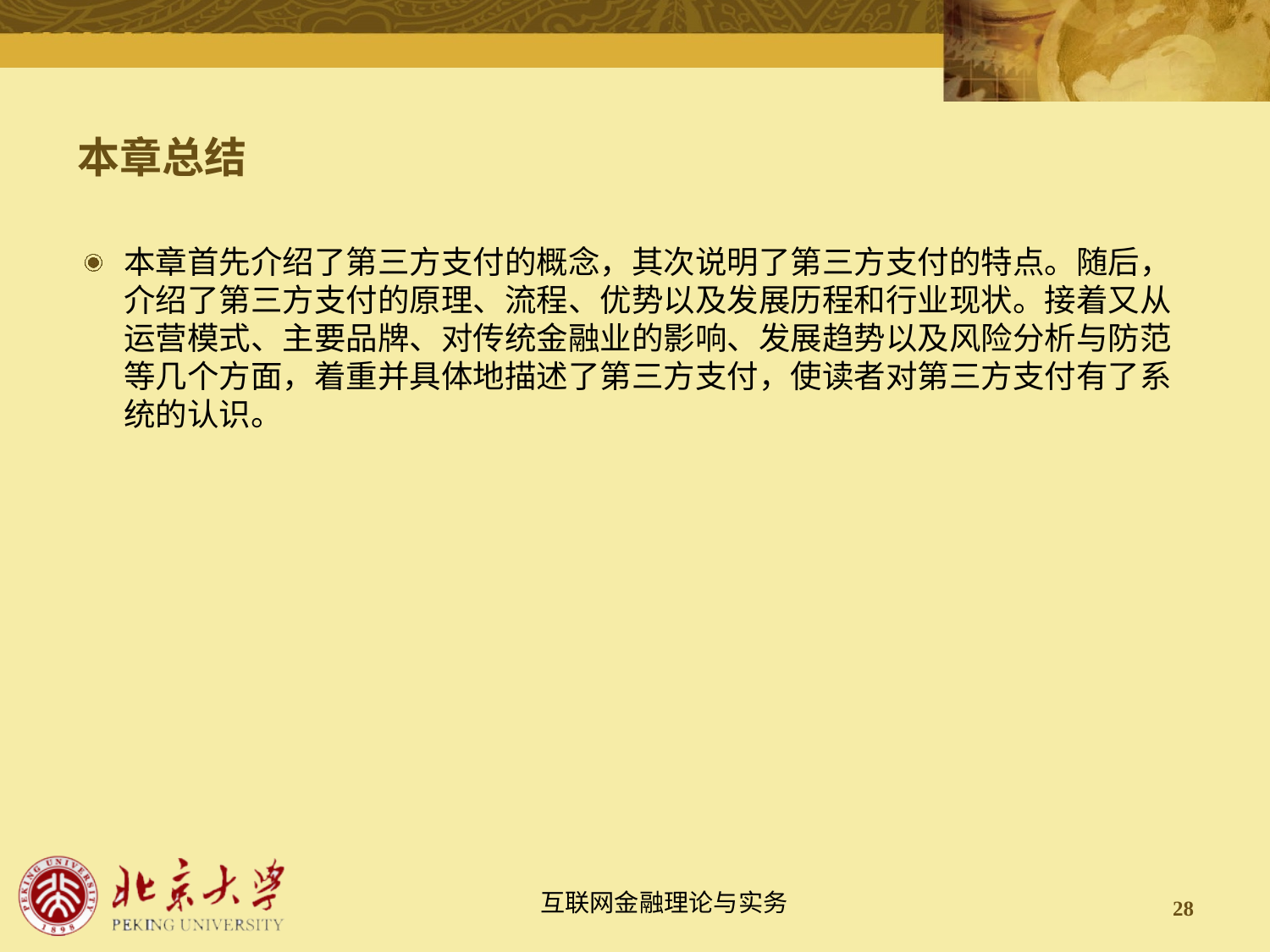

# 本章总结
本章首先介绍了第三方支付的概念，其次说明了第三方支付的特点。随后，介绍了第三方支付的原理、流程、优势以及发展历程和行业现状。接着又从运营模式、主要品牌、对传统金融业的影响、发展趋势以及风险分析与防范等几个方面，着重并具体地描述了第三方支付，使读者对第三方支付有了系统的认识。
28